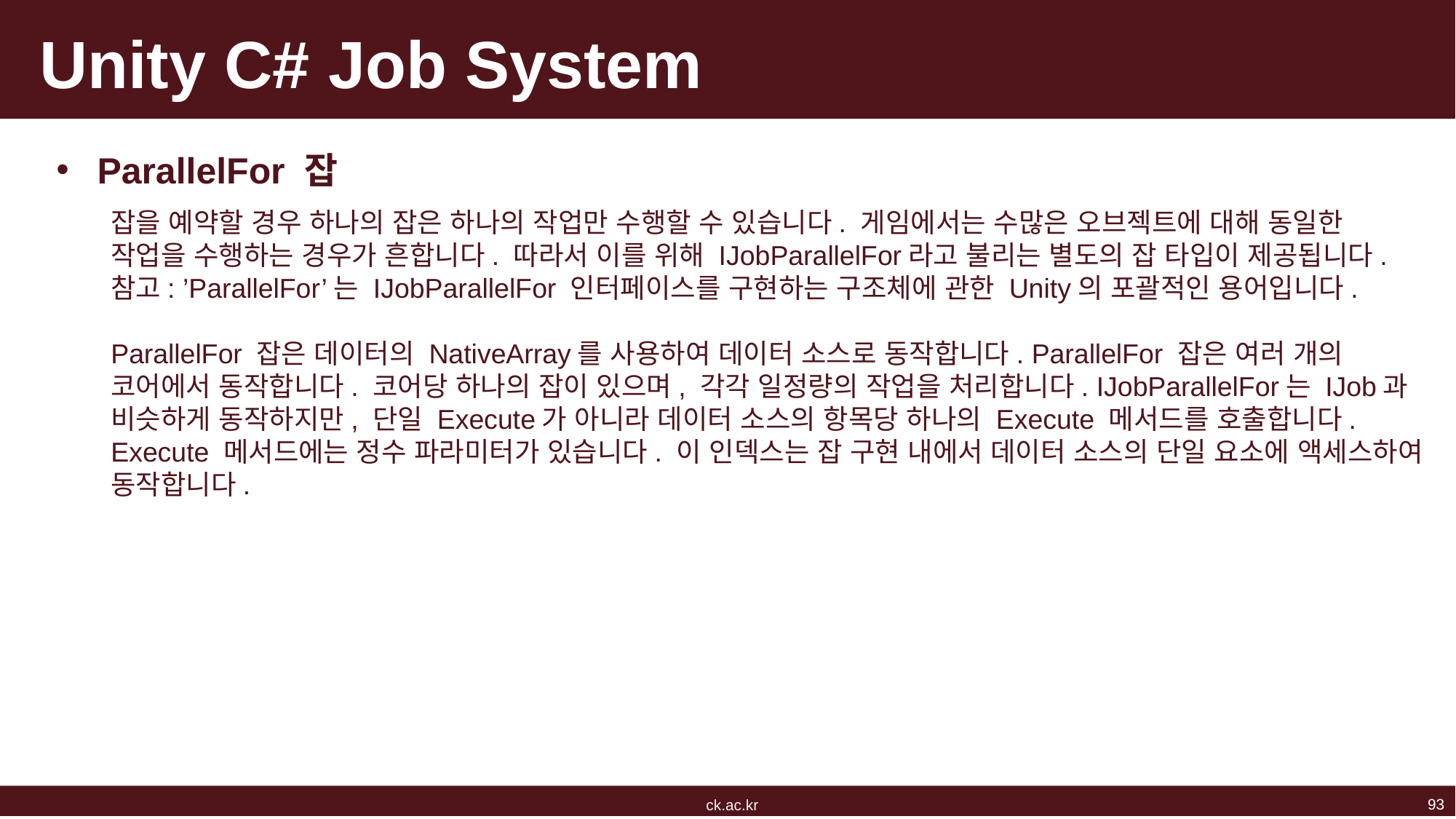

# Unity C# Job System
ParallelFor 잡

잡을 예약할 경우 하나의 잡은 하나의 작업만 수행할 수 있습니다. 게임에서는 수많은 오브젝트에 대해 동일한 작업을 수행하는 경우가 흔합니다. 따라서 이를 위해 IJobParallelFor라고 불리는 별도의 잡 타입이 제공됩니다.
참고: ’ParallelFor’는 IJobParallelFor 인터페이스를 구현하는 구조체에 관한 Unity의 포괄적인 용어입니다.

ParallelFor 잡은 데이터의 NativeArray를 사용하여 데이터 소스로 동작합니다. ParallelFor 잡은 여러 개의 코어에서 동작합니다. 코어당 하나의 잡이 있으며, 각각 일정량의 작업을 처리합니다. IJobParallelFor는 IJob과 비슷하게 동작하지만, 단일 Execute가 아니라 데이터 소스의 항목당 하나의 Execute 메서드를 호출합니다. Execute 메서드에는 정수 파라미터가 있습니다. 이 인덱스는 잡 구현 내에서 데이터 소스의 단일 요소에 액세스하여 동작합니다.
93
ck.ac.kr